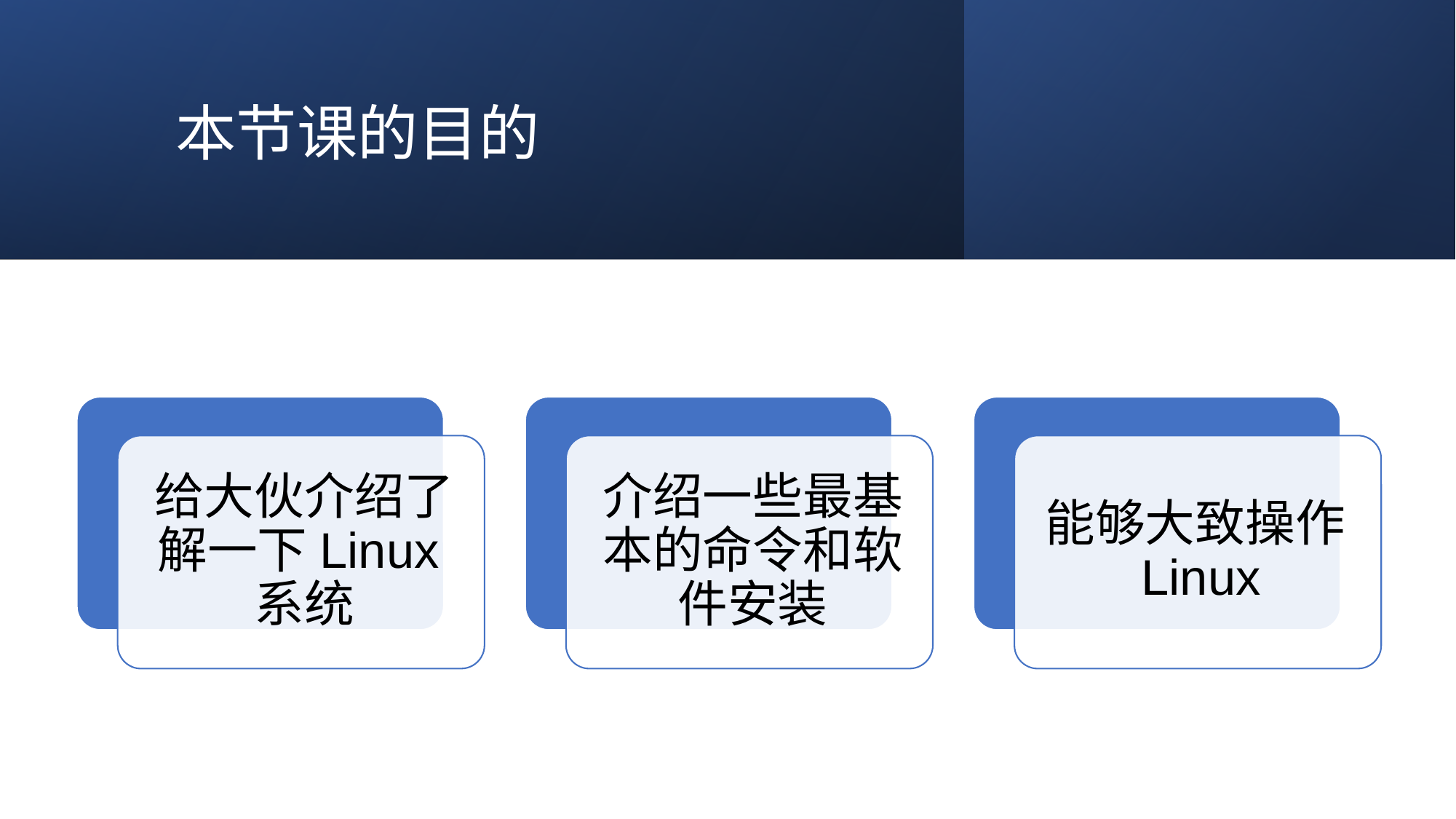

# 本节课的目的
给大伙介绍了解一下Linux系统
介绍一些最基本的命令和软件安装
能够大致操作Linux